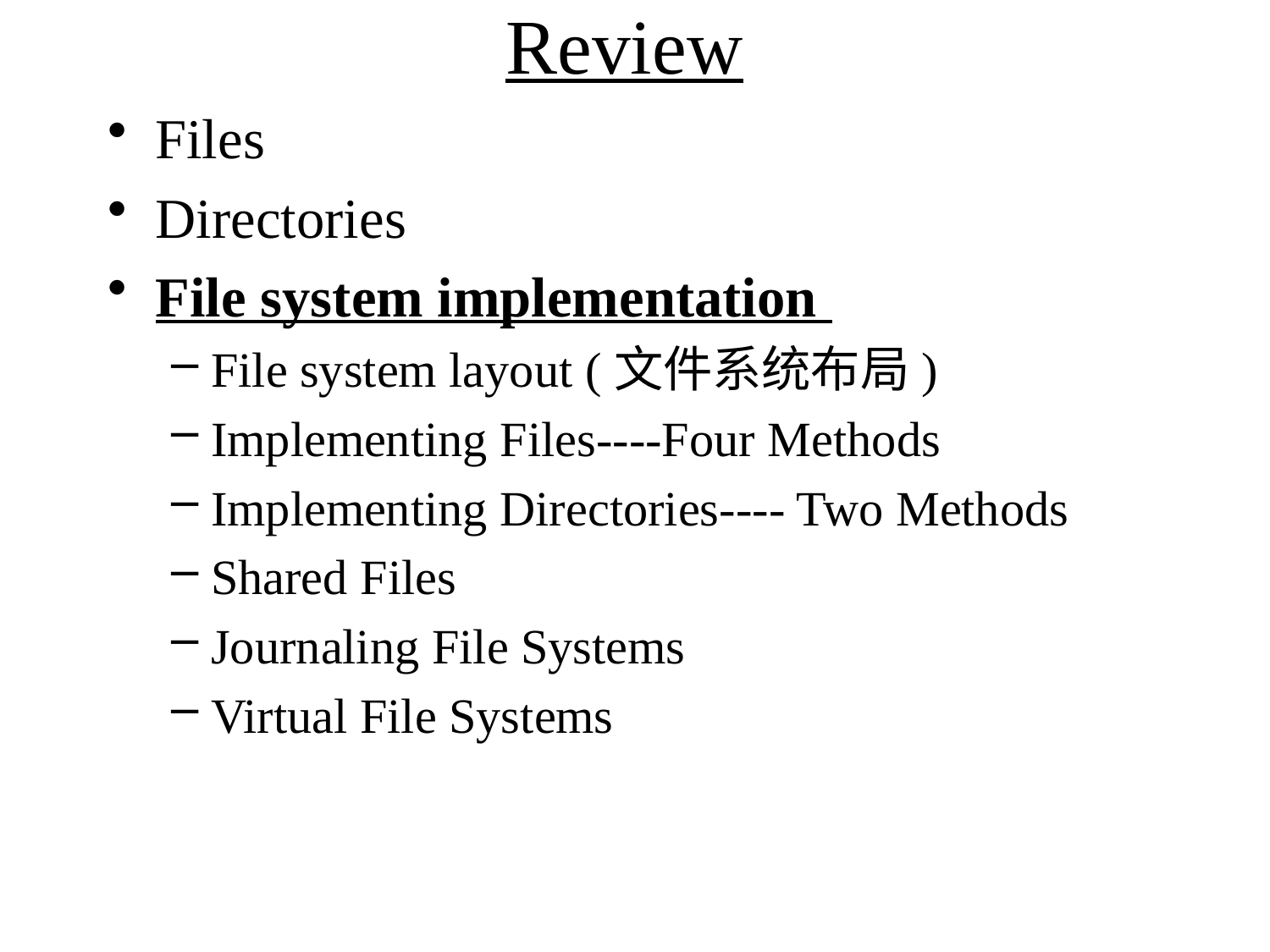

# Review
Files
Directories
File system implementation
File system layout (文件系统布局)
Implementing Files----Four Methods
Implementing Directories---- Two Methods
Shared Files
Journaling File Systems
Virtual File Systems